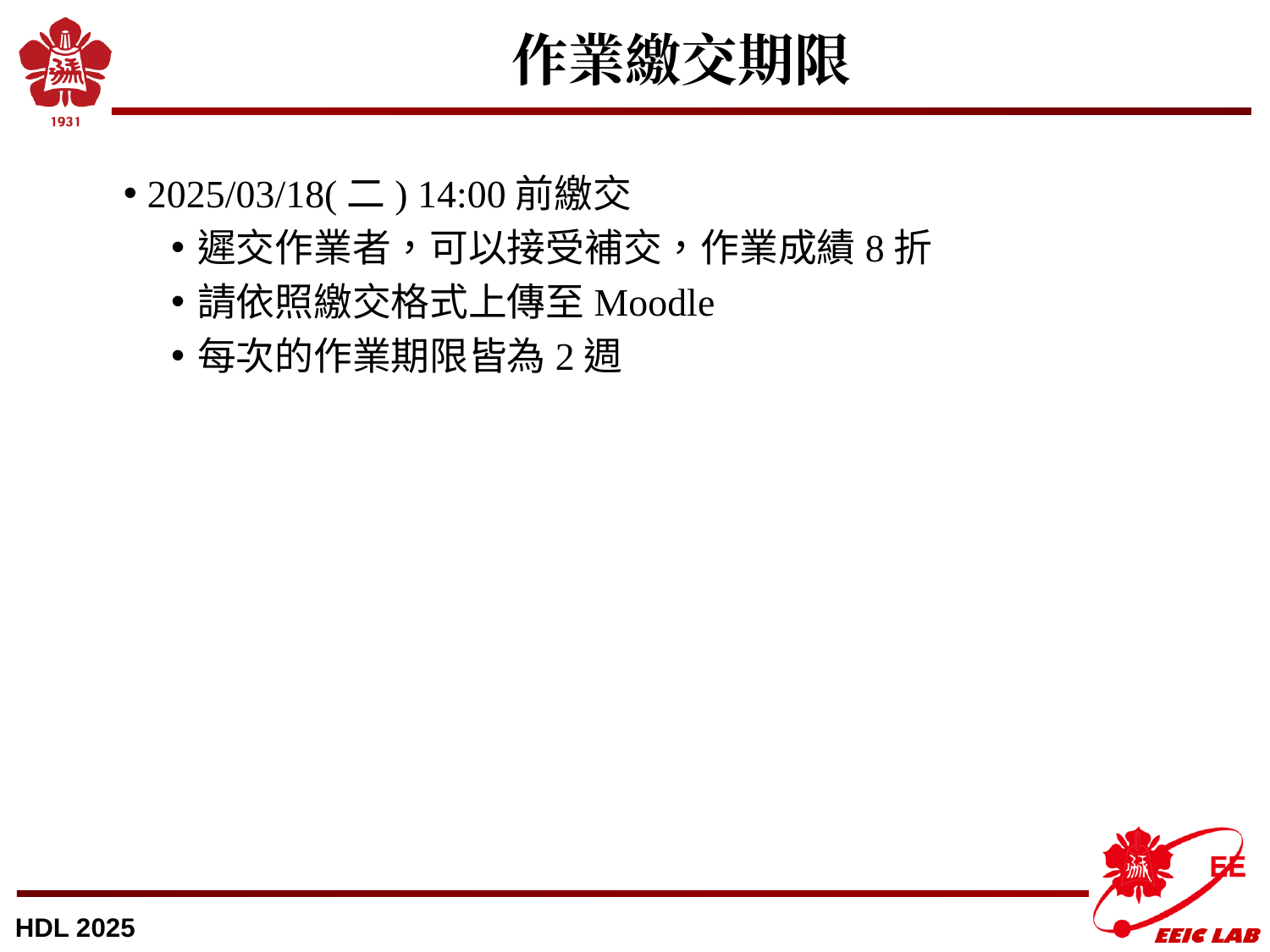

# 作業繳交期限
2025/03/18(二) 14:00前繳交
遲交作業者，可以接受補交，作業成績8折
請依照繳交格式上傳至Moodle
每次的作業期限皆為2週